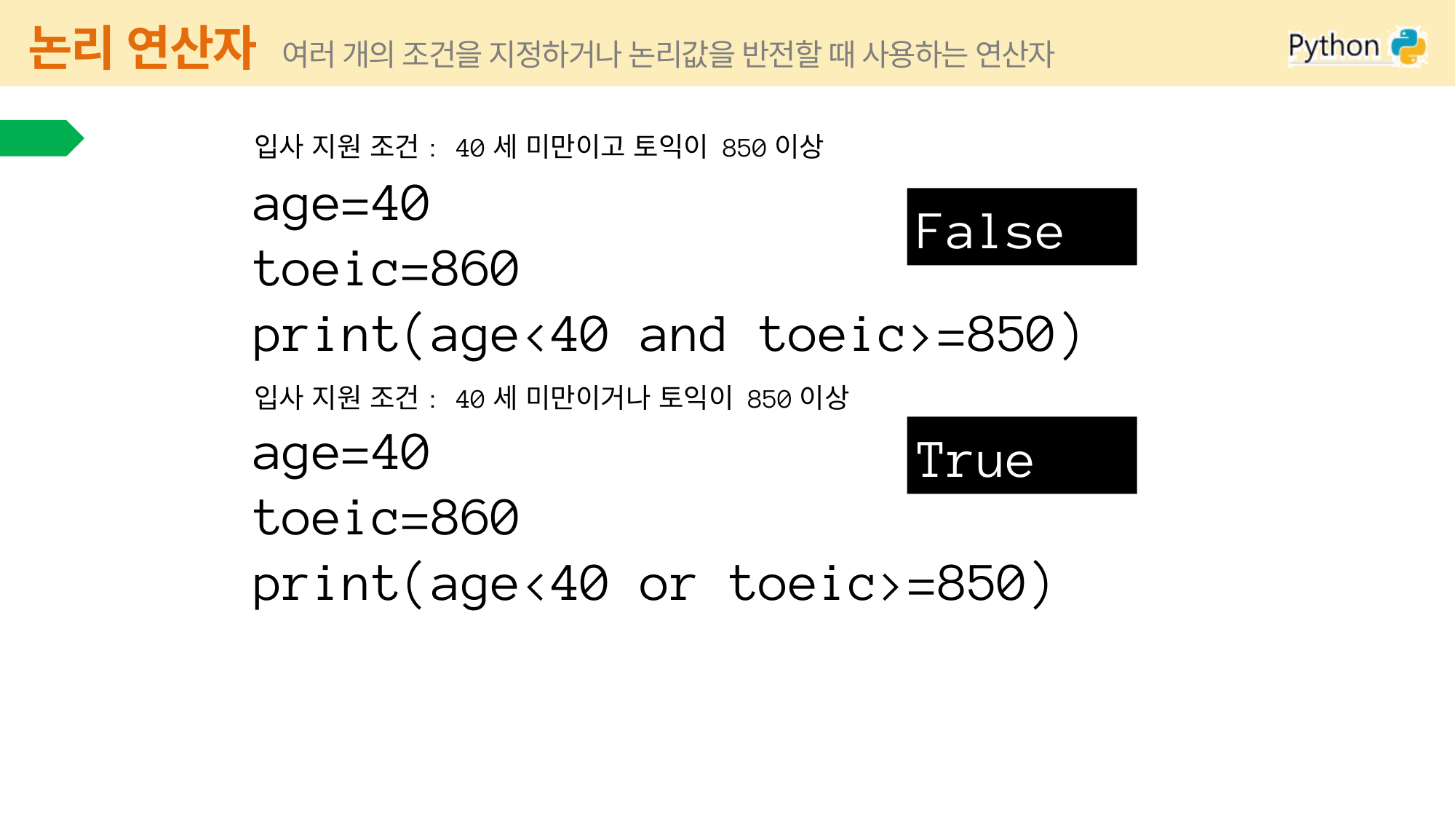

# 논리 연산자  여러 개의 조건을 지정하거나 논리값을 반전할 때 사용하는 연산자
코드
입사 지원 조건: 40세 미만이고 토익이 850이상
age=40
toeic=860
print(age<40 and toeic>=850)
False
입사 지원 조건: 40세 미만이거나 토익이 850이상
age=40
toeic=860
print(age<40 or toeic>=850)
True